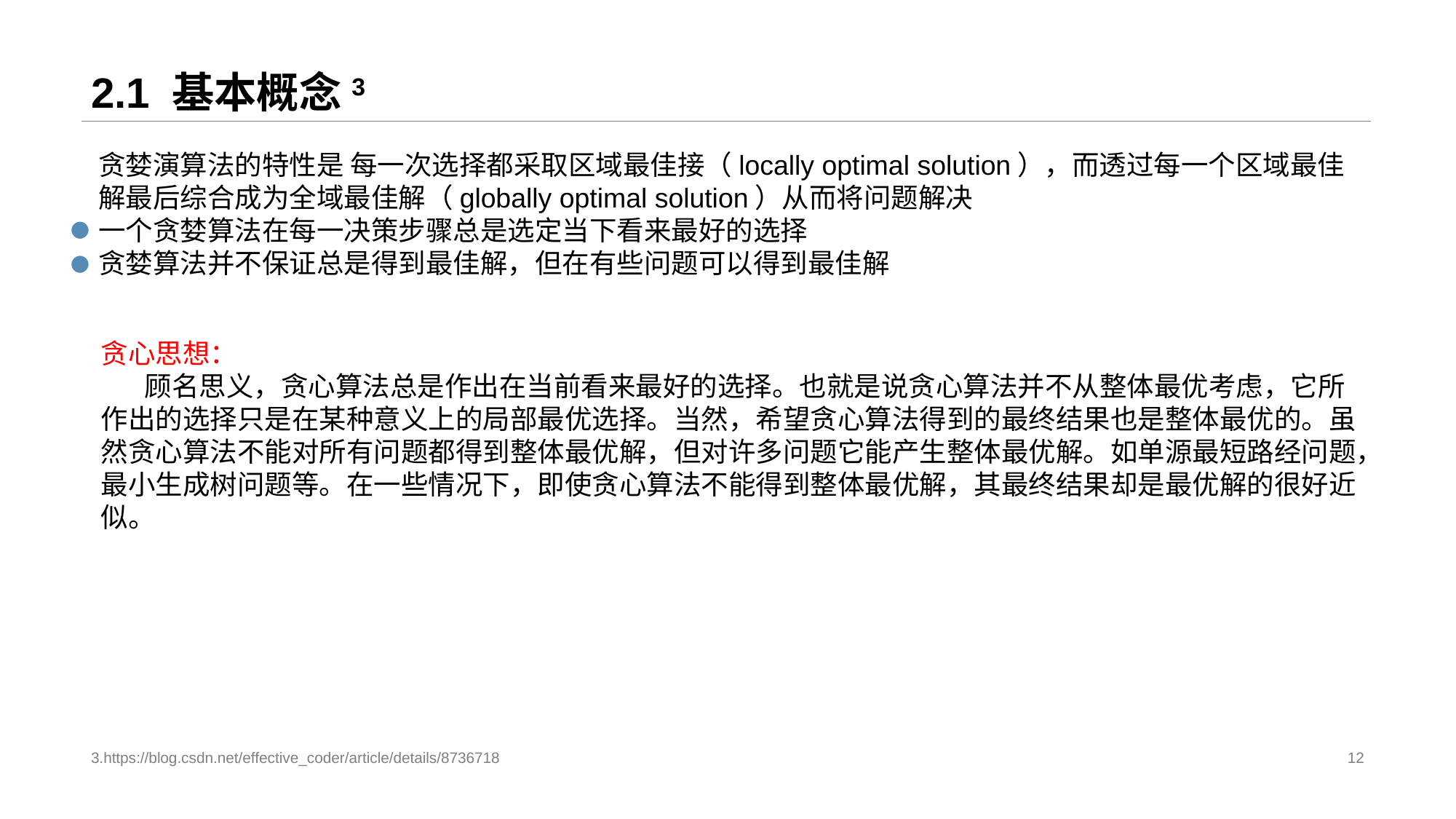

# 2.1 基本概念3
贪婪演算法的特性是 每一次选择都采取区域最佳接（locally optimal solution），而透过每一个区域最佳解最后综合成为全域最佳解（globally optimal solution）从而将问题解决
一个贪婪算法在每一决策步骤总是选定当下看来最好的选择
贪婪算法并不保证总是得到最佳解，但在有些问题可以得到最佳解

贪心思想：
      顾名思义，贪心算法总是作出在当前看来最好的选择。也就是说贪心算法并不从整体最优考虑，它所作出的选择只是在某种意义上的局部最优选择。当然，希望贪心算法得到的最终结果也是整体最优的。虽然贪心算法不能对所有问题都得到整体最优解，但对许多问题它能产生整体最优解。如单源最短路经问题，最小生成树问题等。在一些情况下，即使贪心算法不能得到整体最优解，其最终结果却是最优解的很好近似。

3.https://blog.csdn.net/effective_coder/article/details/8736718
12